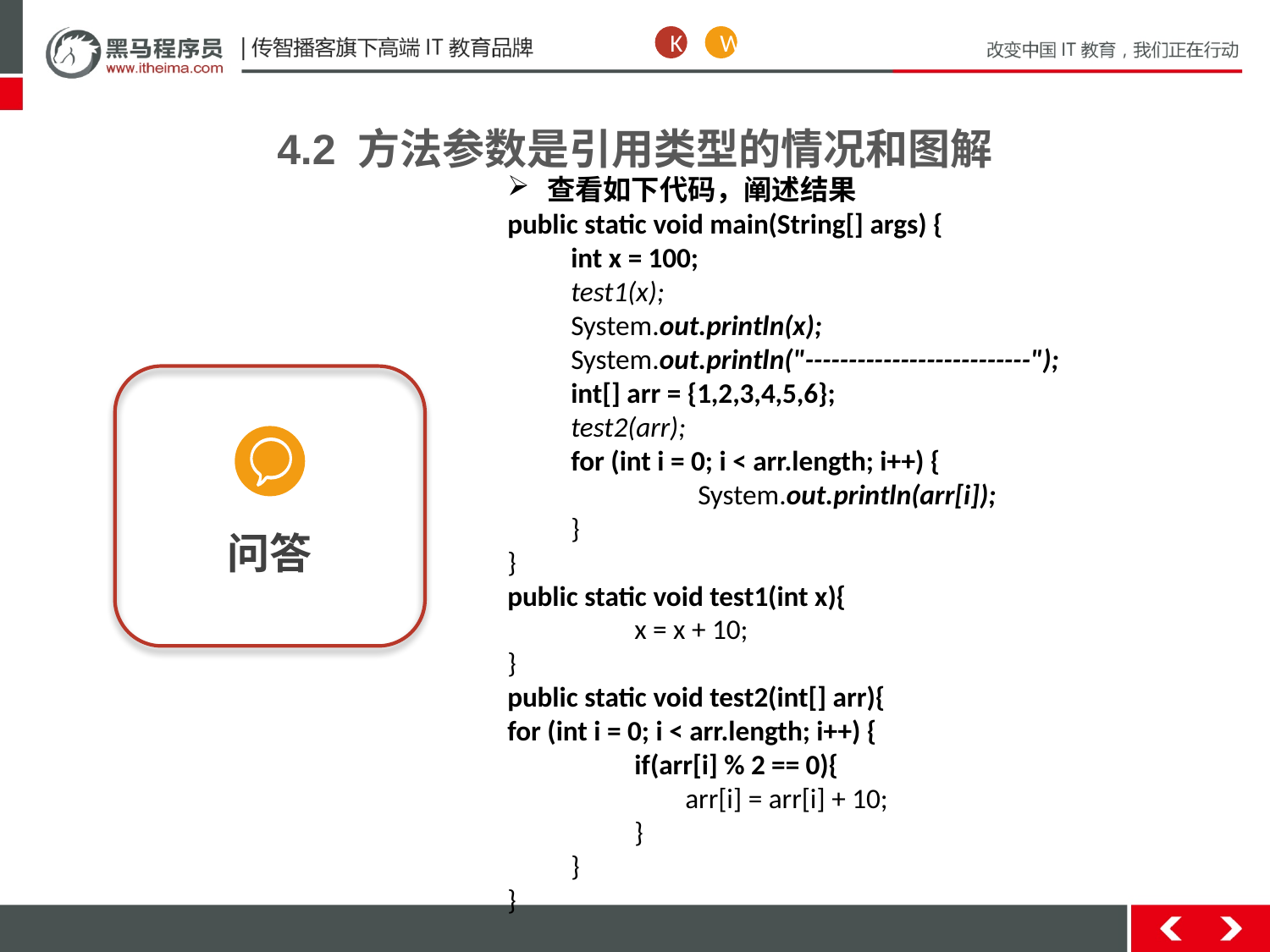

K
W
4.2 方法参数是引用类型的情况和图解
查看如下代码，阐述结果
public static void main(String[] args) {
int x = 100;
test1(x);
System.out.println(x);
System.out.println("--------------------------");
int[] arr = {1,2,3,4,5,6};
test2(arr);
for (int i = 0; i < arr.length; i++) {
	System.out.println(arr[i]);
}
}
public static void test1(int x){
	x = x + 10;
}
public static void test2(int[] arr){
for (int i = 0; i < arr.length; i++) {
if(arr[i] % 2 == 0){
        arr[i] = arr[i] + 10;
}
}
}

问答